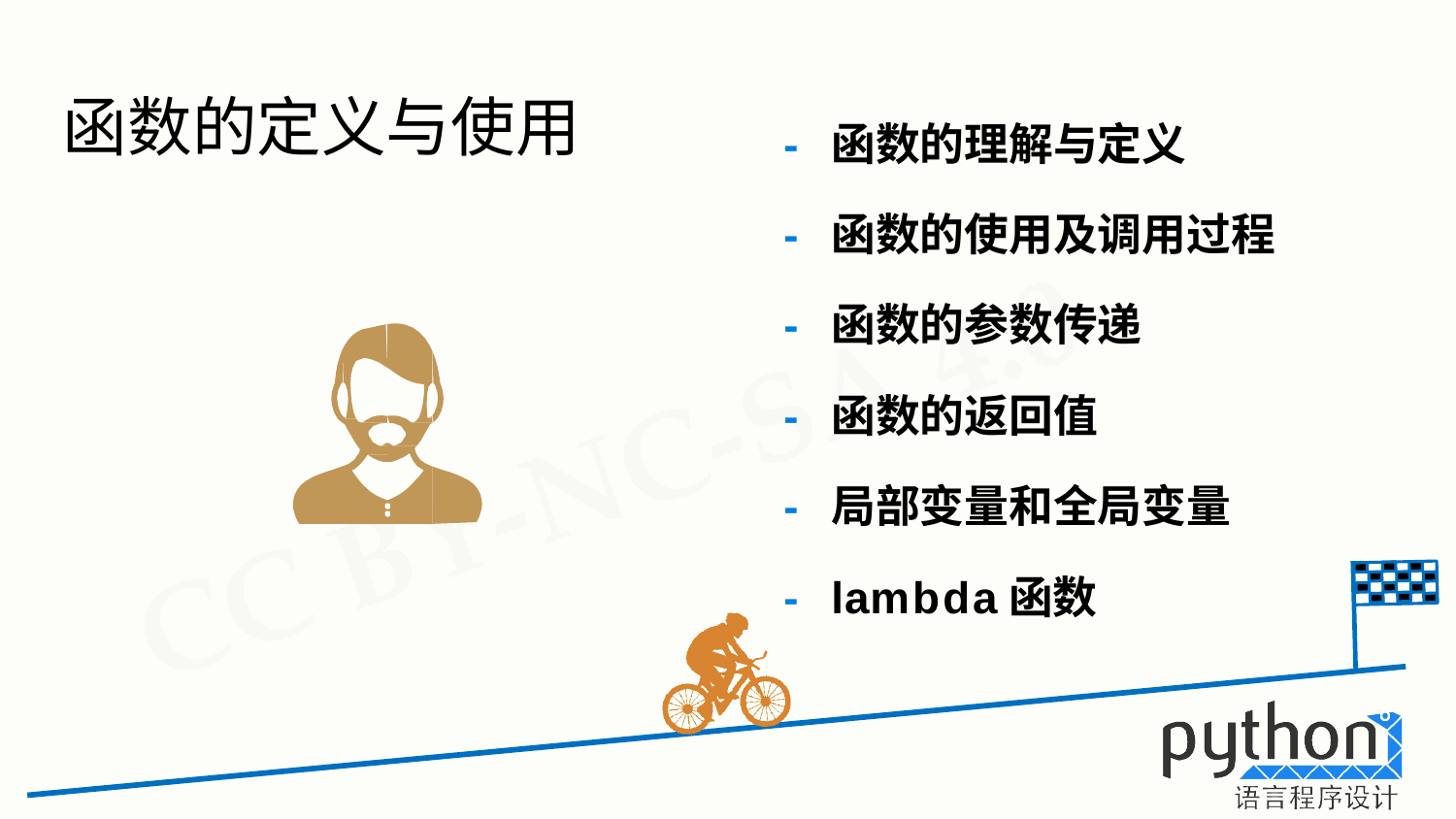

# 函数的定义与使用
-	函数的理解与定义
-	函数的使用及调用过程
-	函数的参数传递
-	函数的返回值
-	局部变量和全局变量
-	lambda函数